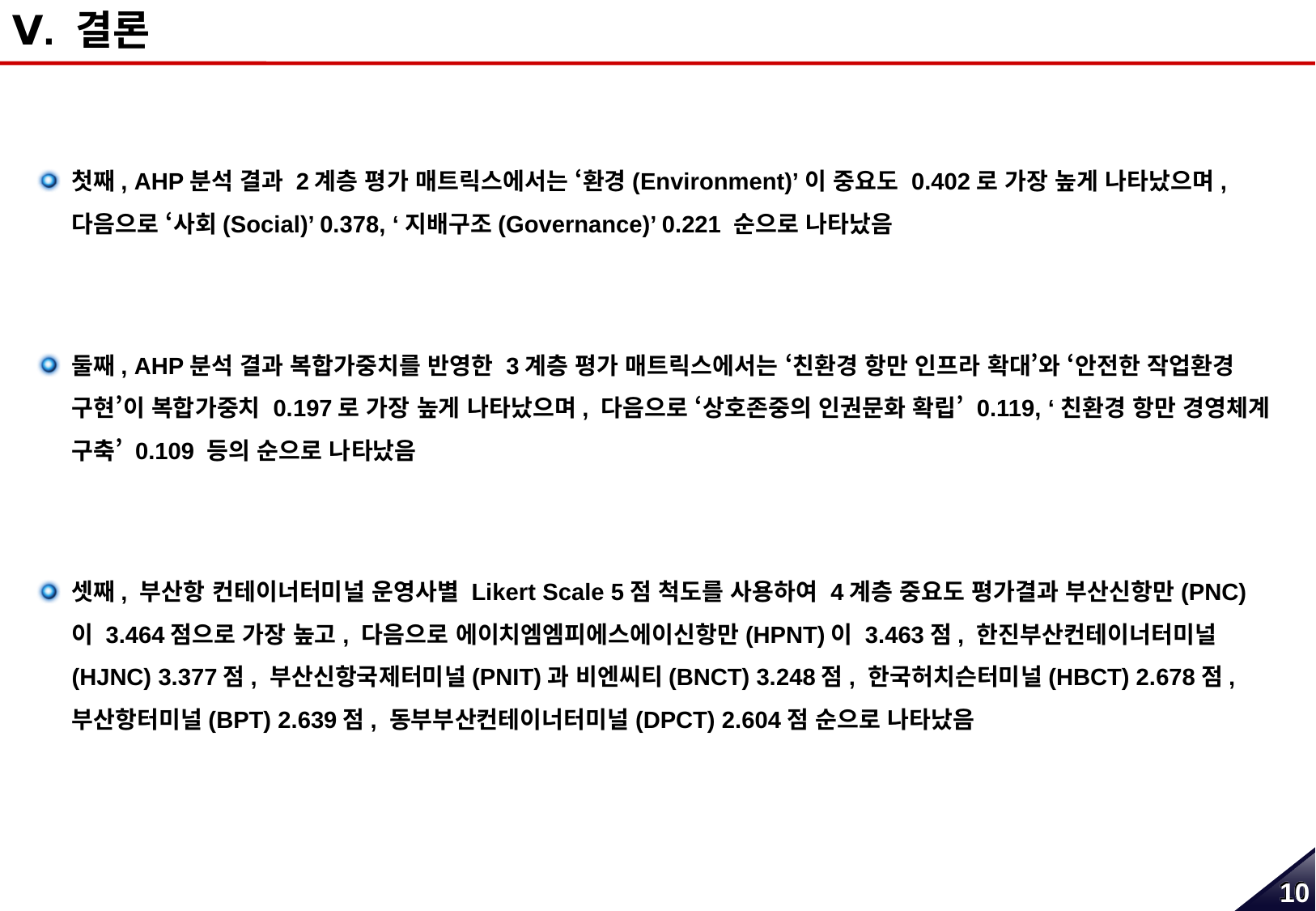

Ⅴ. 결론
첫째, AHP분석 결과 2계층 평가 매트릭스에서는 ‘환경(Environment)’이 중요도 0.402로 가장 높게 나타났으며, 다음으로 ‘사회(Social)’ 0.378, ‘지배구조(Governance)’ 0.221 순으로 나타났음

둘째, AHP분석 결과 복합가중치를 반영한 3계층 평가 매트릭스에서는 ‘친환경 항만 인프라 확대’와 ‘안전한 작업환경 구현’이 복합가중치 0.197로 가장 높게 나타났으며, 다음으로 ‘상호존중의 인권문화 확립’ 0.119, ‘친환경 항만 경영체계 구축’ 0.109 등의 순으로 나타났음

셋째, 부산항 컨테이너터미널 운영사별 Likert Scale 5점 척도를 사용하여 4계층 중요도 평가결과 부산신항만(PNC)이 3.464점으로 가장 높고, 다음으로 에이치엠엠피에스에이신항만(HPNT)이 3.463점, 한진부산컨테이너터미널(HJNC) 3.377점, 부산신항국제터미널(PNIT)과 비엔씨티(BNCT) 3.248점, 한국허치슨터미널(HBCT) 2.678점, 부산항터미널(BPT) 2.639점, 동부부산컨테이너터미널(DPCT) 2.604점 순으로 나타났음

10